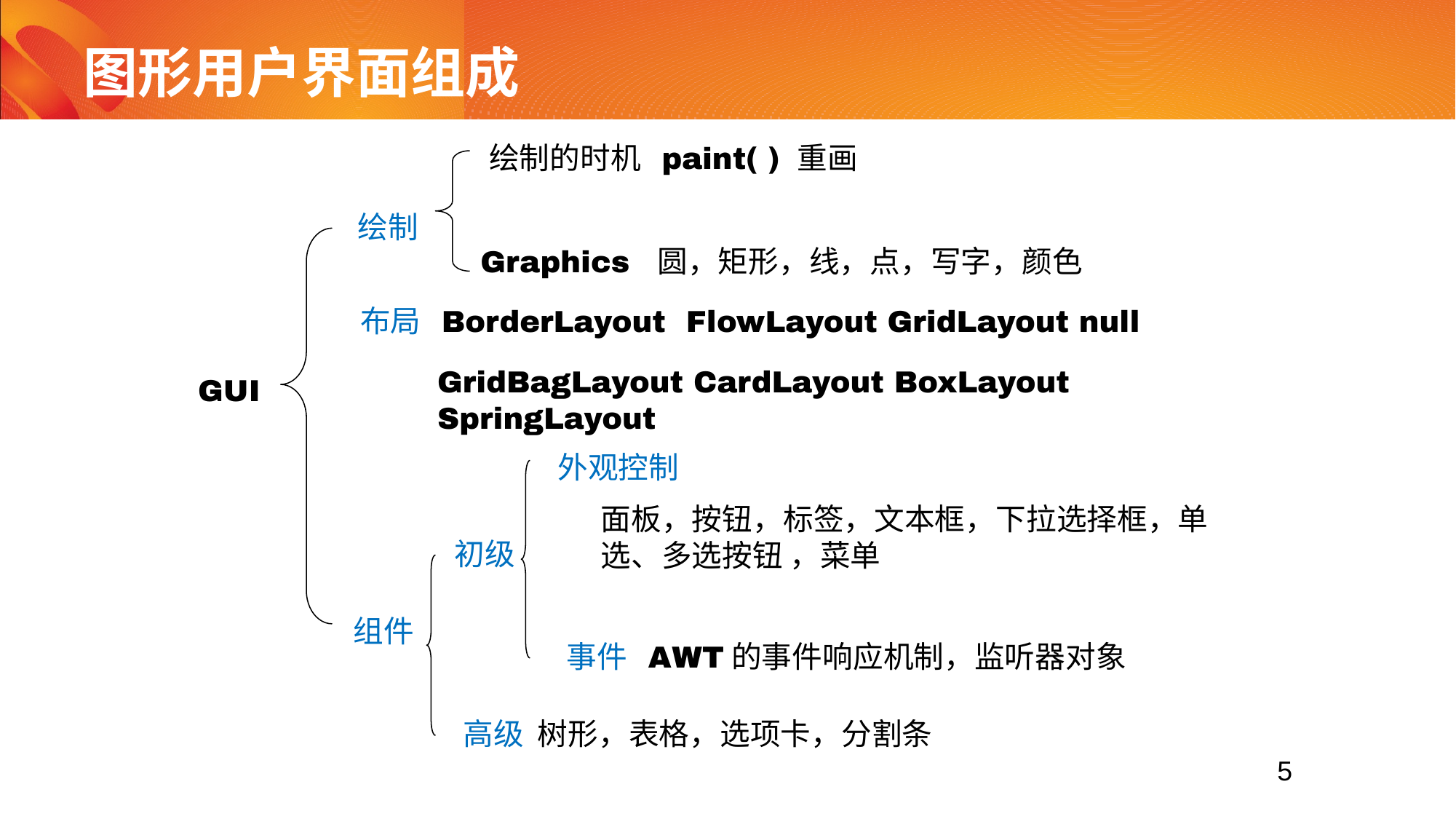

# 图形用户界面组成
绘制的时机  paint( ) 重画

绘制

Graphics  圆，矩形，线，点，写字，颜色
布局  BorderLayout  FlowLayout GridLayout null
GridBagLayout CardLayout BoxLayout SpringLayout
GUI
外观控制

面板，按钮，标签，文本框，下拉选择框，单选、多选按钮 ，菜单
初级

组件
事件  AWT的事件响应机制，监听器对象
高级  树形，表格，选项卡，分割条